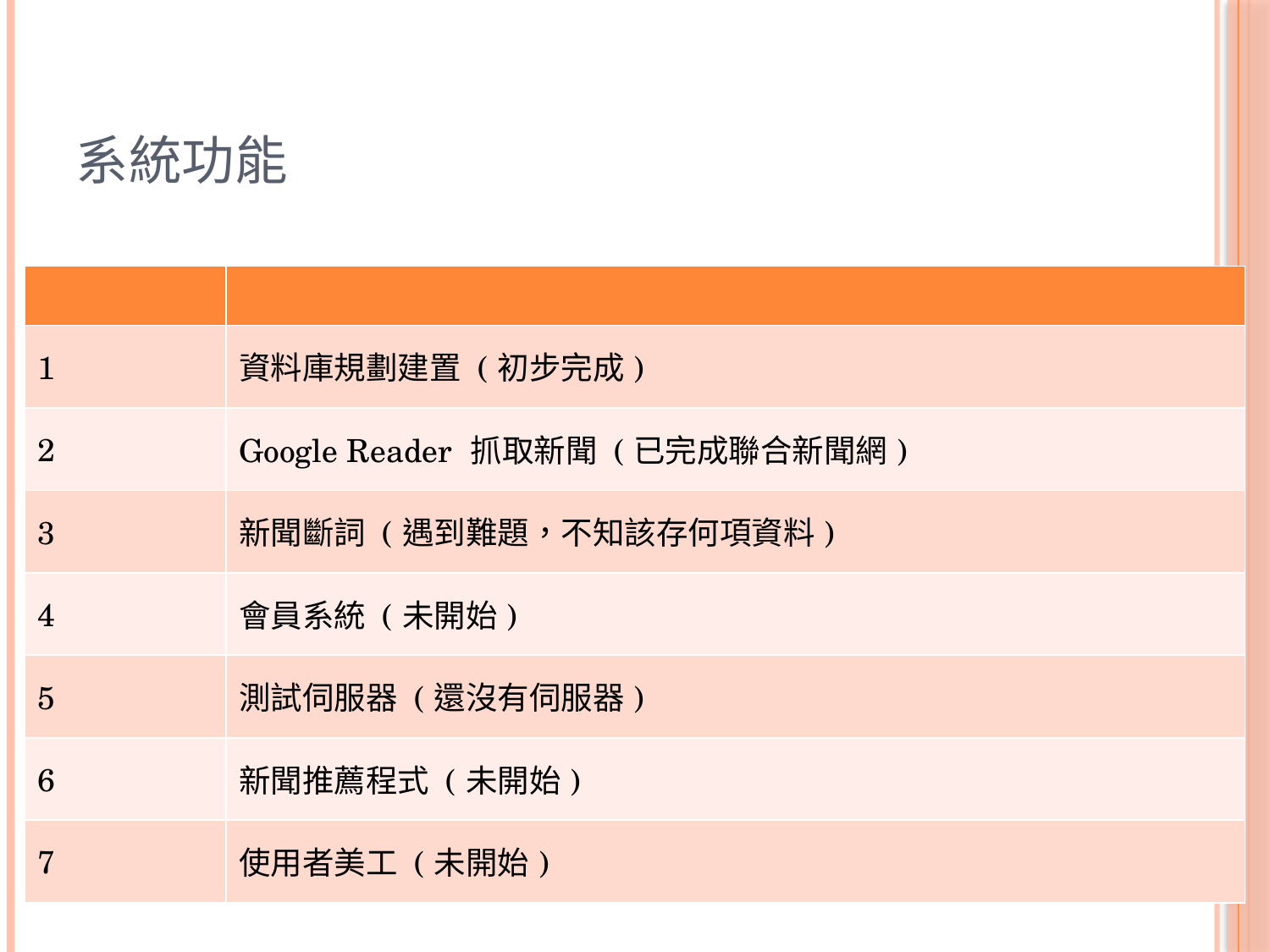

# 系統功能
|  |  |
| --- | --- |
| 1 | 資料庫規劃建置 (初步完成) |
| 2 | Google Reader 抓取新聞 (已完成聯合新聞網) |
| 3 | 新聞斷詞 (遇到難題，不知該存何項資料) |
| 4 | 會員系統 (未開始) |
| 5 | 測試伺服器 (還沒有伺服器) |
| 6 | 新聞推薦程式 (未開始) |
| 7 | 使用者美工 (未開始) |